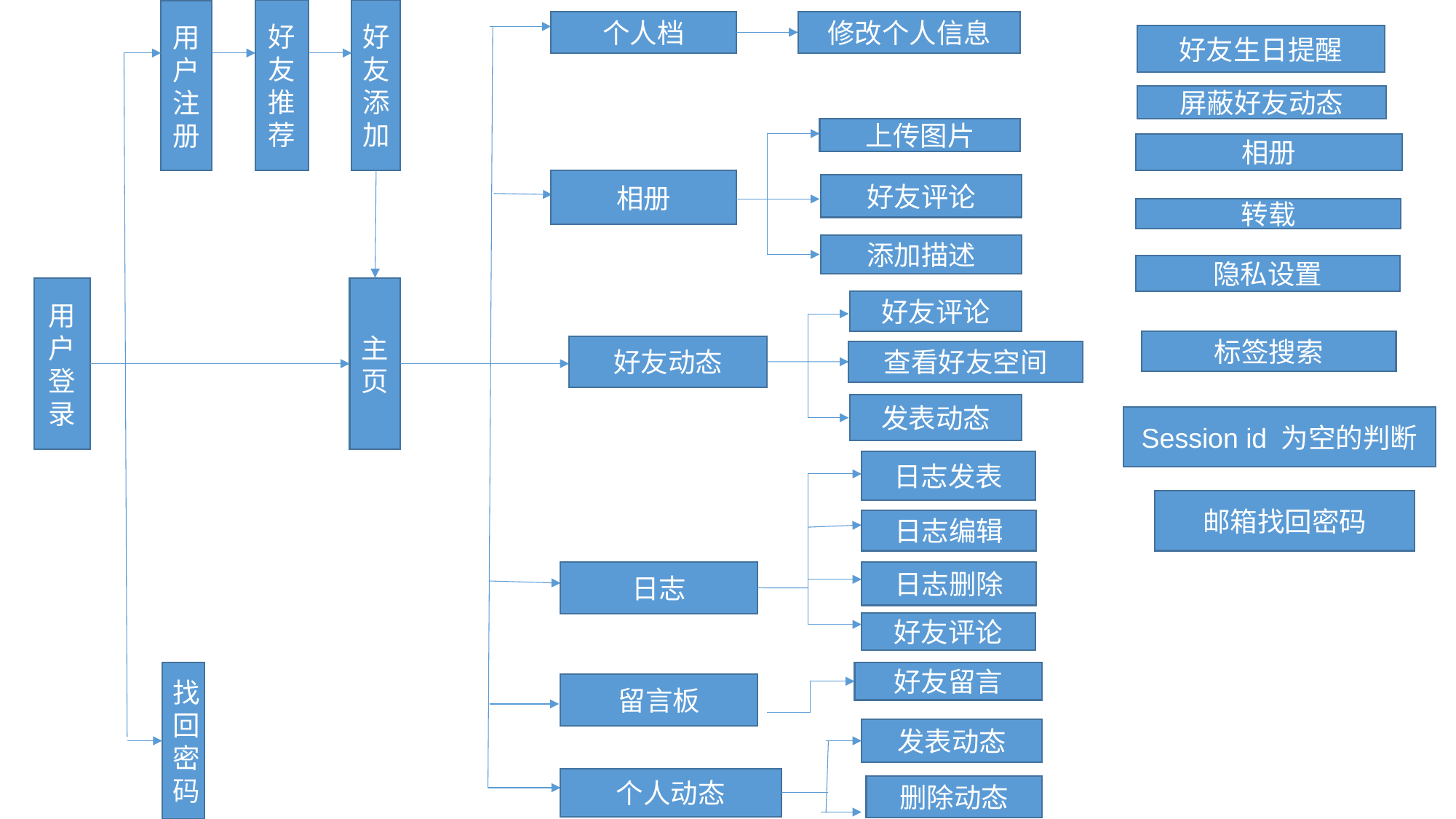

好友推荐
好友添加
用户注册
个人档
修改个人信息
好友生日提醒
屏蔽好友动态
上传图片
相册
相册
好友评论
转载
添加描述
隐私设置
主页
用户登录
好友评论
标签搜索
好友动态
查看好友空间
发表动态
Session id 为空的判断
日志发表
邮箱找回密码
日志编辑
日志
日志删除
好友评论
找回密码
好友留言
留言板
发表动态
个人动态
删除动态